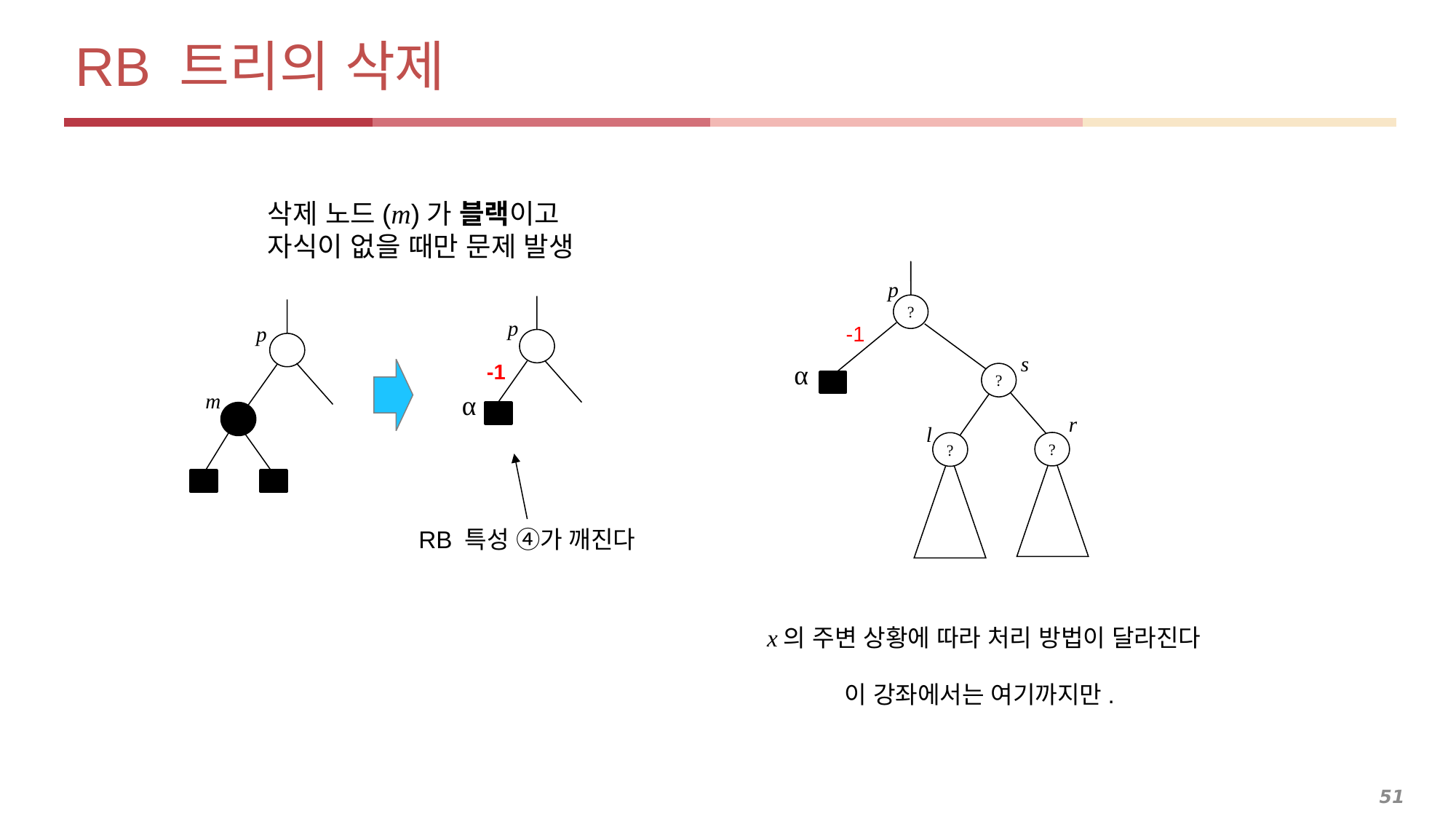

# RB 트리의 삭제
삭제 노드(m)가 블랙이고
자식이 없을 때만 문제 발생

p
?
-1

s
α
?

r
l
?
?

p
p

-1

m
α

RB 특성 ④가 깨진다
x의 주변 상황에 따라 처리 방법이 달라진다
이 강좌에서는 여기까지만.